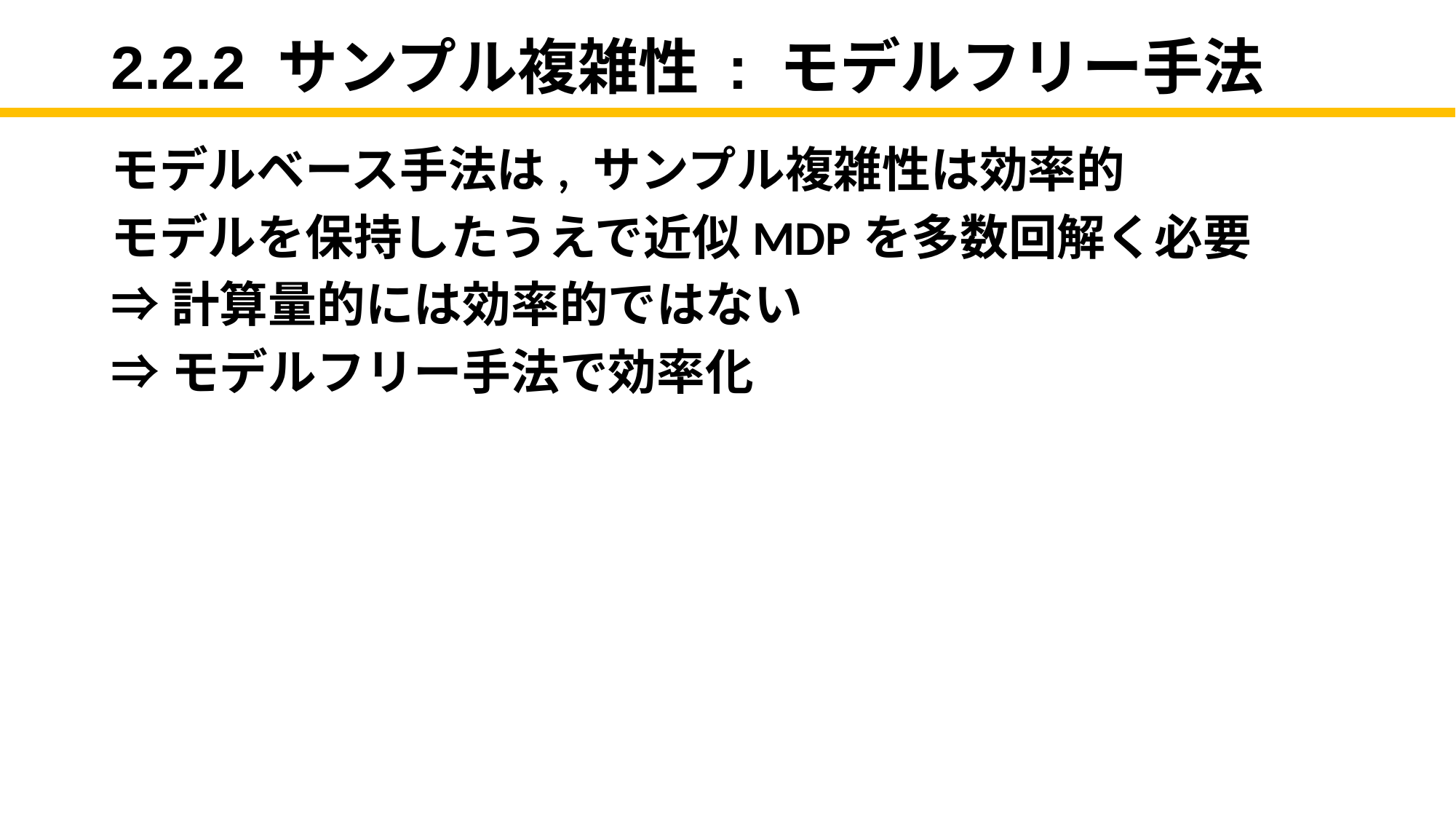

# 2.2.2 サンプル複雑性 : モデルフリー手法
モデルベース手法は, サンプル複雑性は効率的
モデルを保持したうえで近似MDPを多数回解く必要
⇒計算量的には効率的ではない
⇒モデルフリー手法で効率化